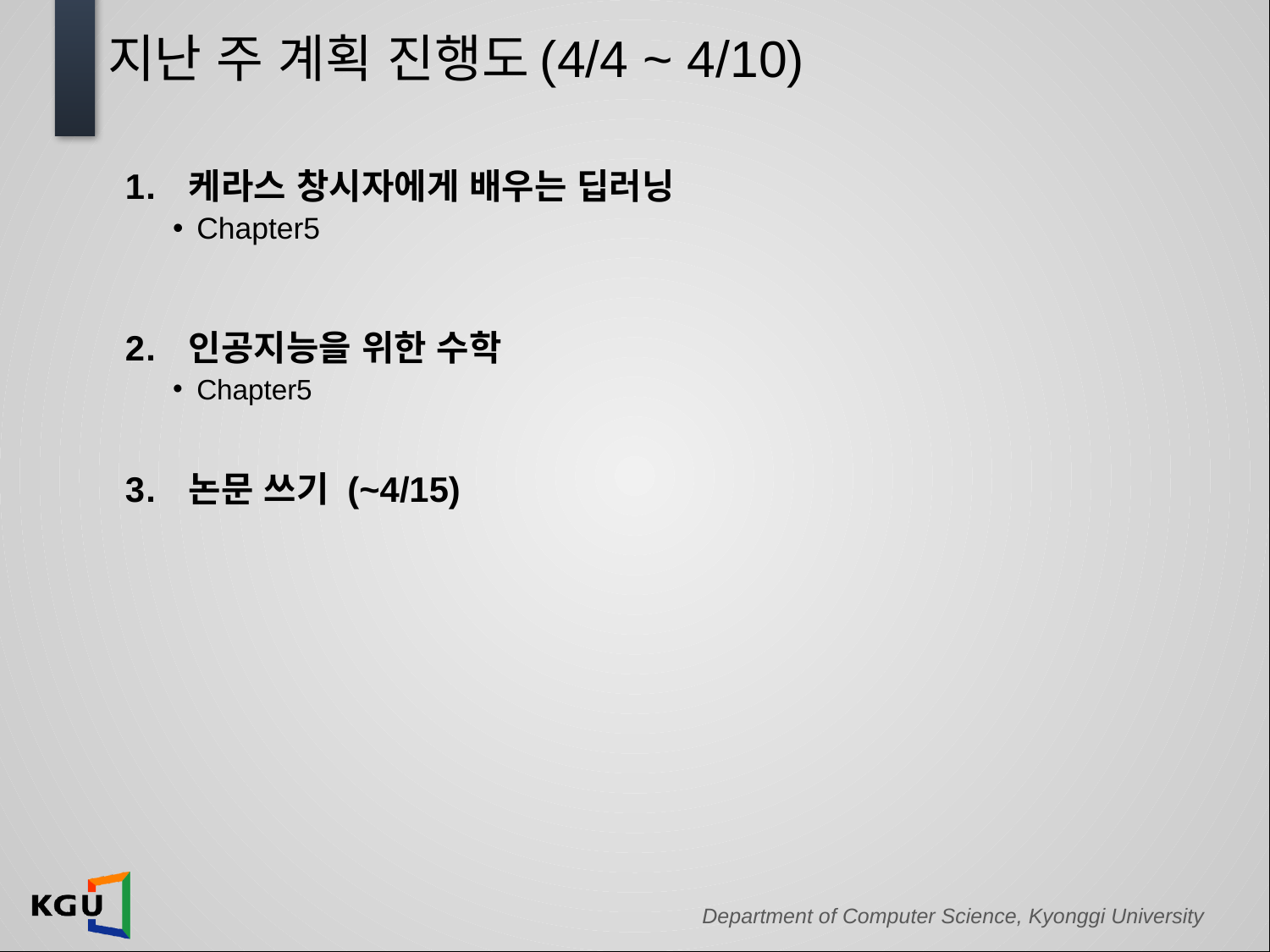

# 지난 주 계획 진행도(4/4 ~ 4/10)
케라스 창시자에게 배우는 딥러닝
Chapter5

인공지능을 위한 수학
Chapter5

논문 쓰기 (~4/15)